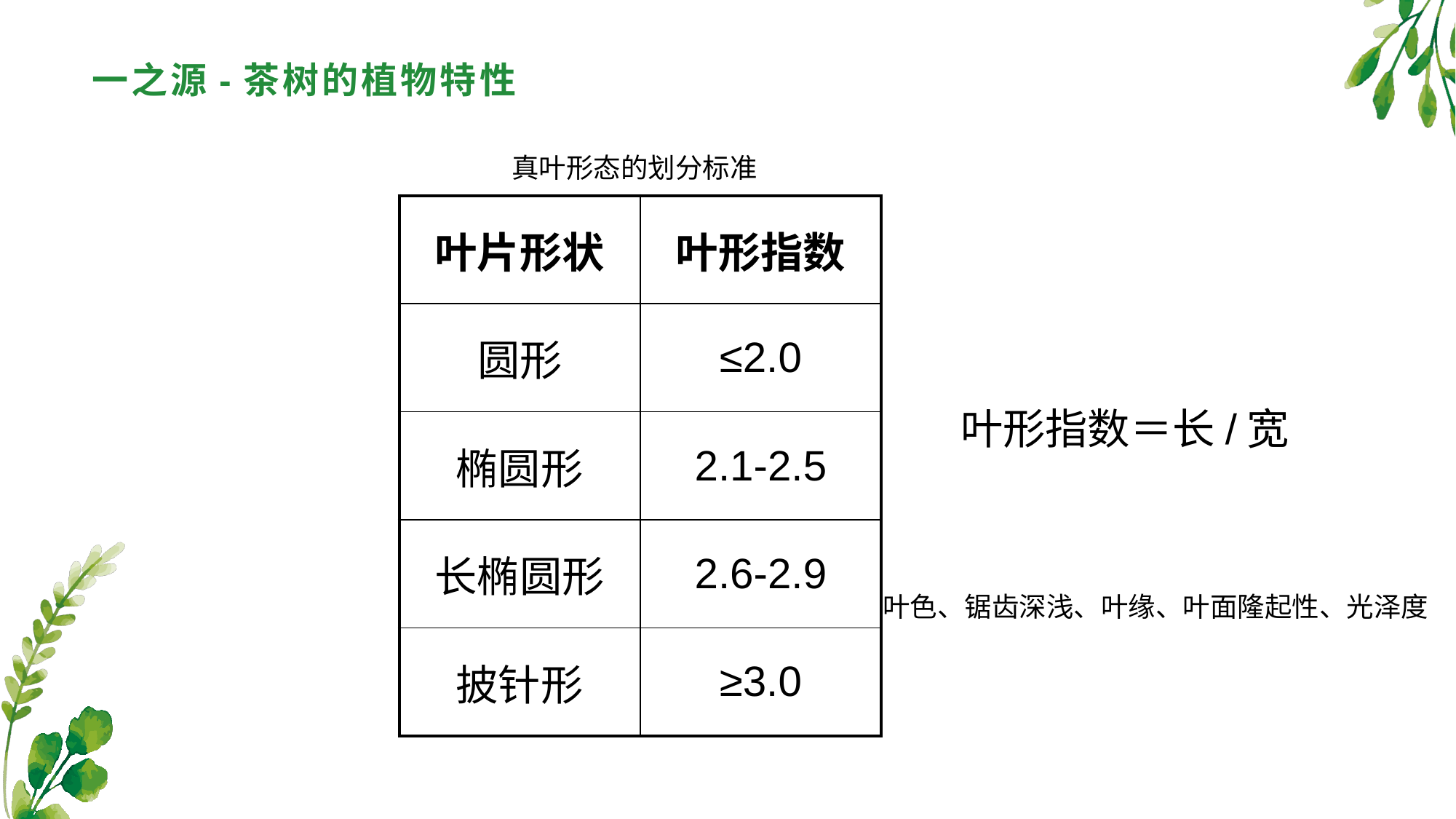

# 一之源-茶树的植物特性
真叶形态的划分标准
| 叶片形状 | 叶形指数 |
| --- | --- |
| 圆形 | ≤2.0 |
| 椭圆形 | 2.1-2.5 |
| 长椭圆形 | 2.6-2.9 |
| 披针形 | ≥3.0 |
叶形指数＝长/宽
叶色、锯齿深浅、叶缘、叶面隆起性、光泽度